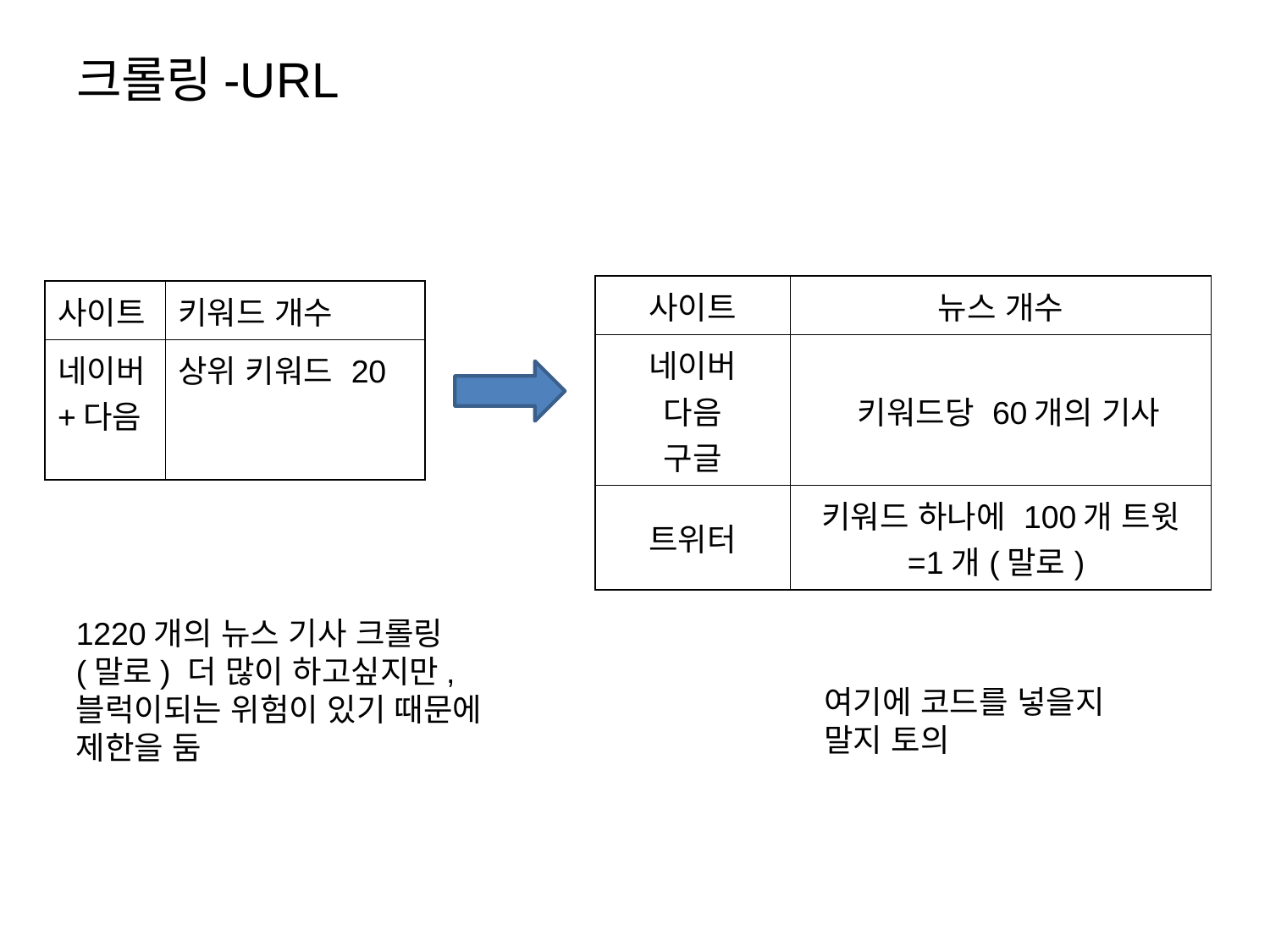

# 크롤링-URL
| 사이트 | 뉴스 개수 |
| --- | --- |
| 네이버 다음 구글 | 키워드당 60개의 기사 |
| 트위터 | 키워드 하나에 100개 트윗 =1개(말로) |
| 사이트 | 키워드 개수 |
| --- | --- |
| 네이버+다음 | 상위 키워드 20 |

1220개의 뉴스 기사 크롤링
(말로) 더 많이 하고싶지만, 블럭이되는 위험이 있기 때문에 제한을 둠
여기에 코드를 넣을지
말지 토의